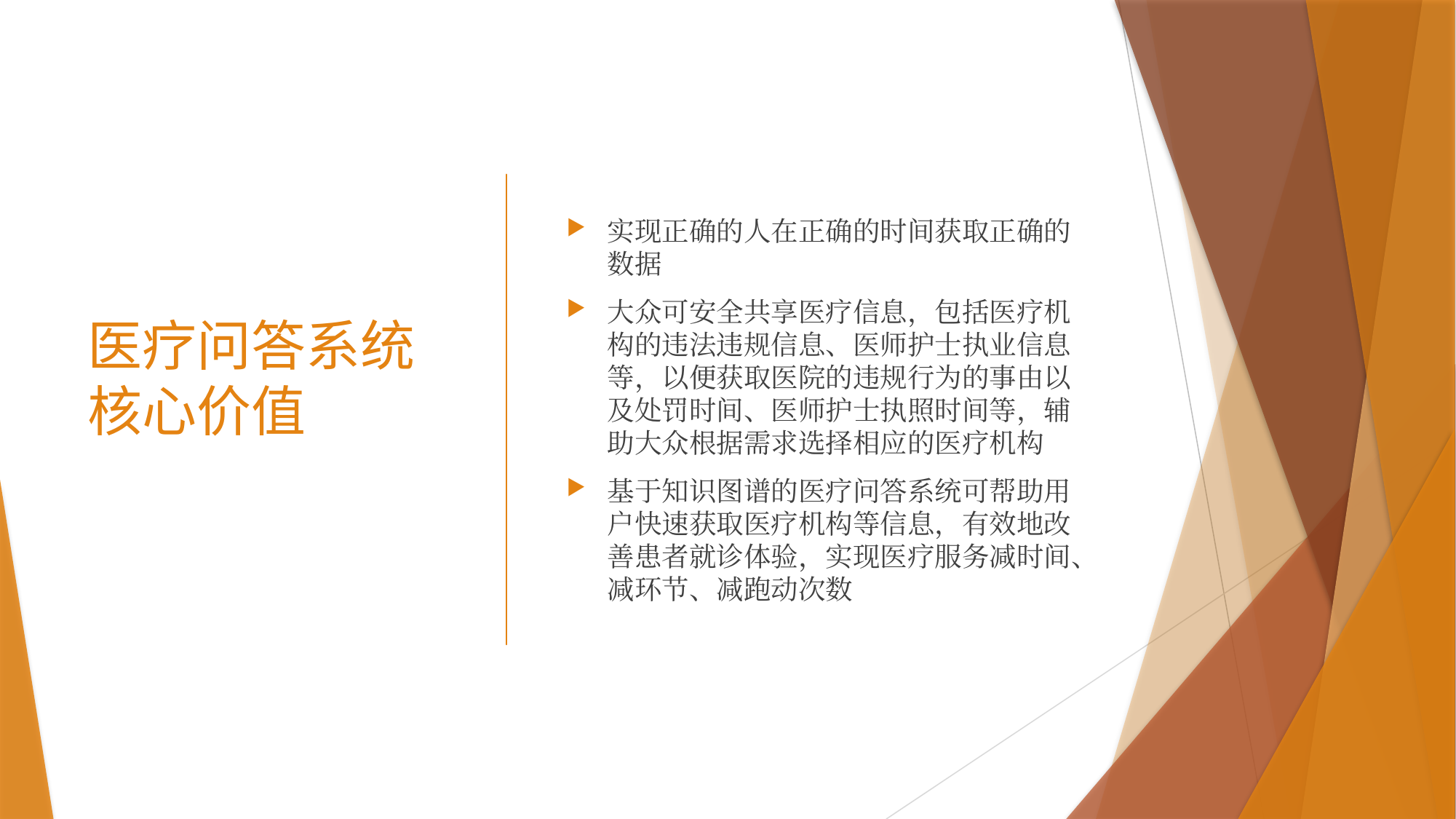

# 医疗问答系统核心价值
实现正确的人在正确的时间获取正确的数据
大众可安全共享医疗信息，包括医疗机构的违法违规信息、医师护士执业信息等，以便获取医院的违规行为的事由以及处罚时间、医师护士执照时间等，辅助大众根据需求选择相应的医疗机构
基于知识图谱的医疗问答系统可帮助用户快速获取医疗机构等信息，有效地改善患者就诊体验，实现医疗服务减时间、减环节、减跑动次数